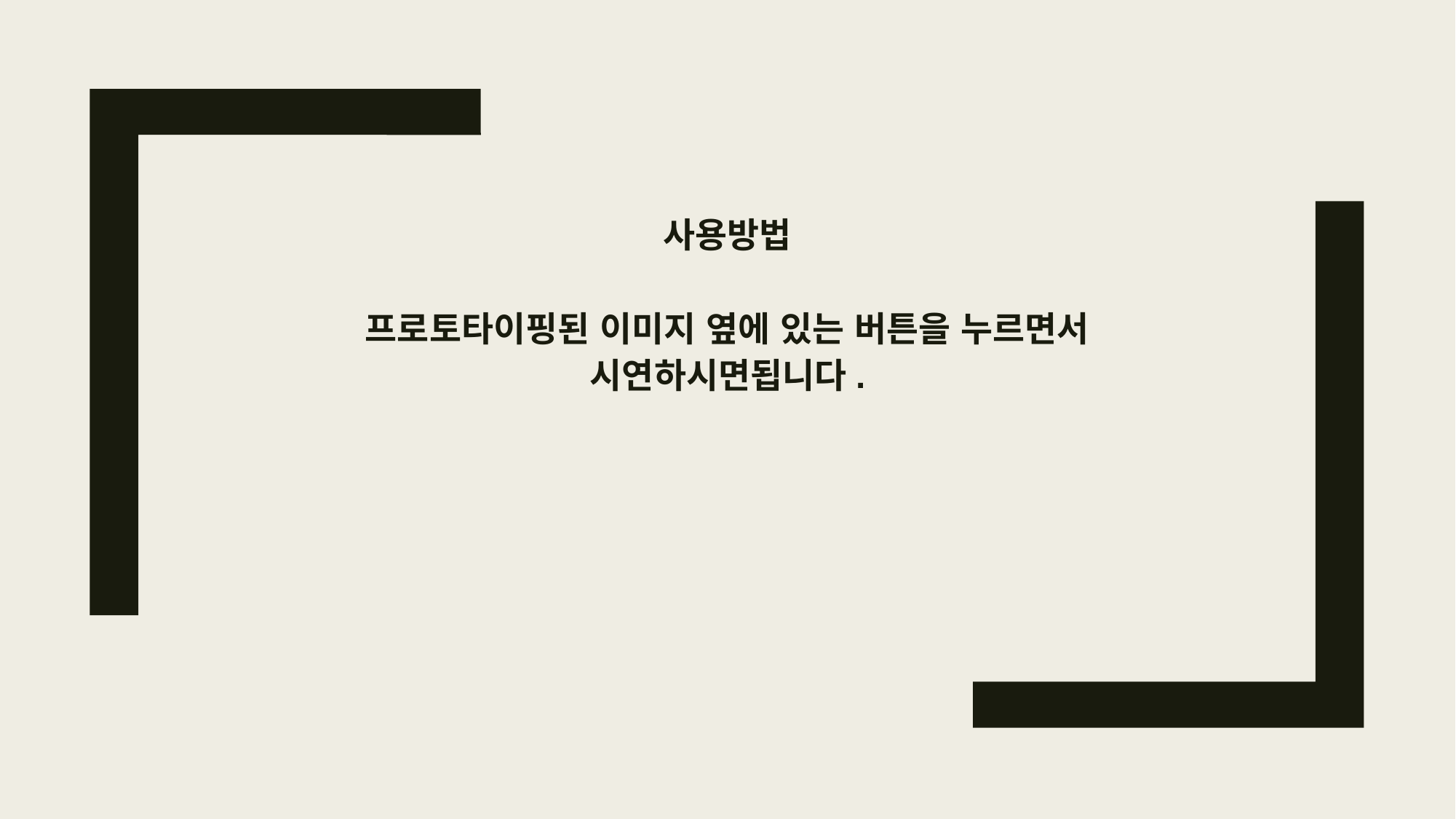

사용방법

프로토타이핑된 이미지 옆에 있는 버튼을 누르면서 시연하시면됩니다.